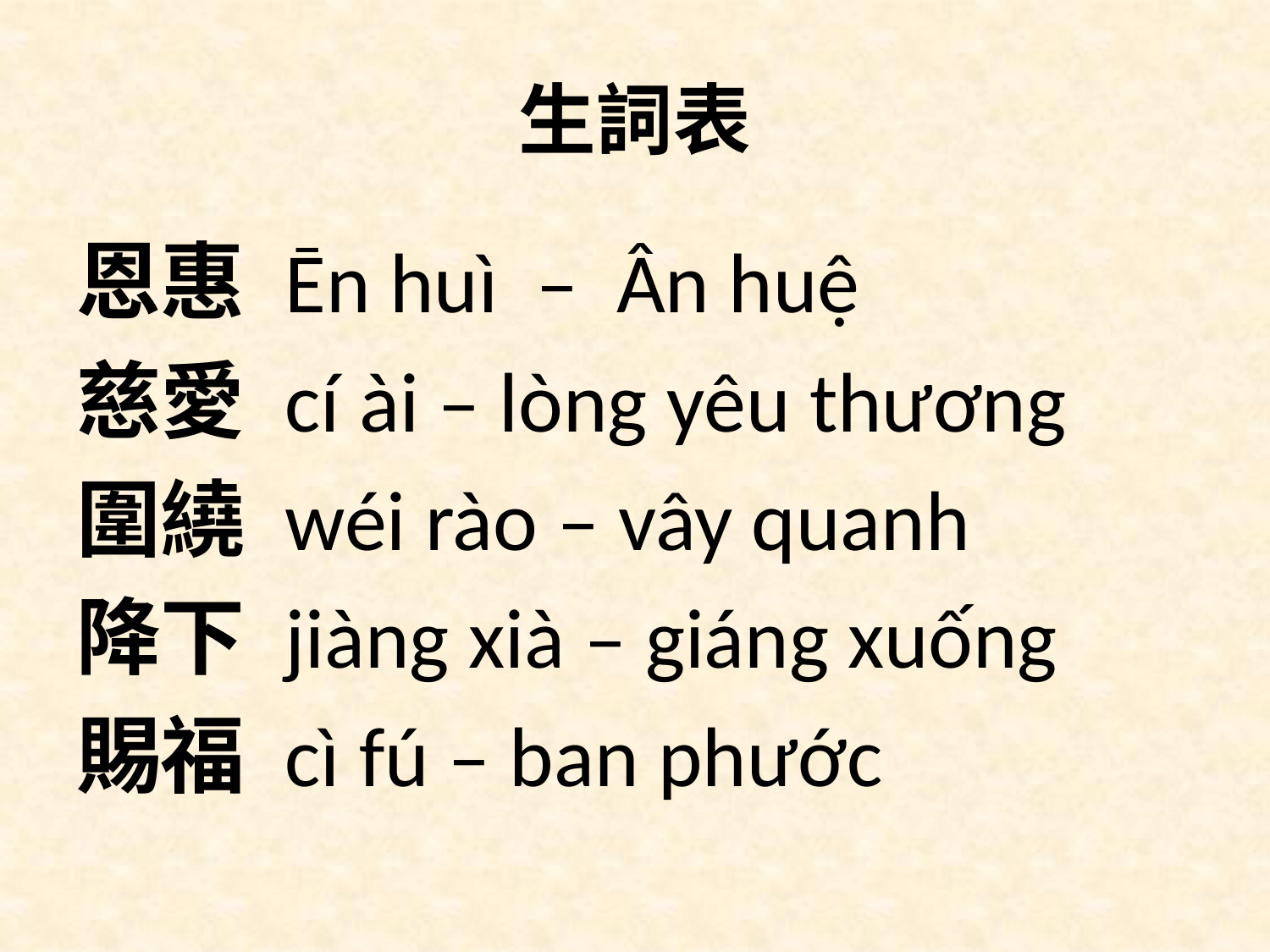

# 生詞表
恩惠 Ēn huì  –  Ân huệ
慈愛 cí ài – lòng yêu thương
圍繞 wéi rào – vây quanh
降下 jiàng xià – giáng xuống
賜福 cì fú – ban phước